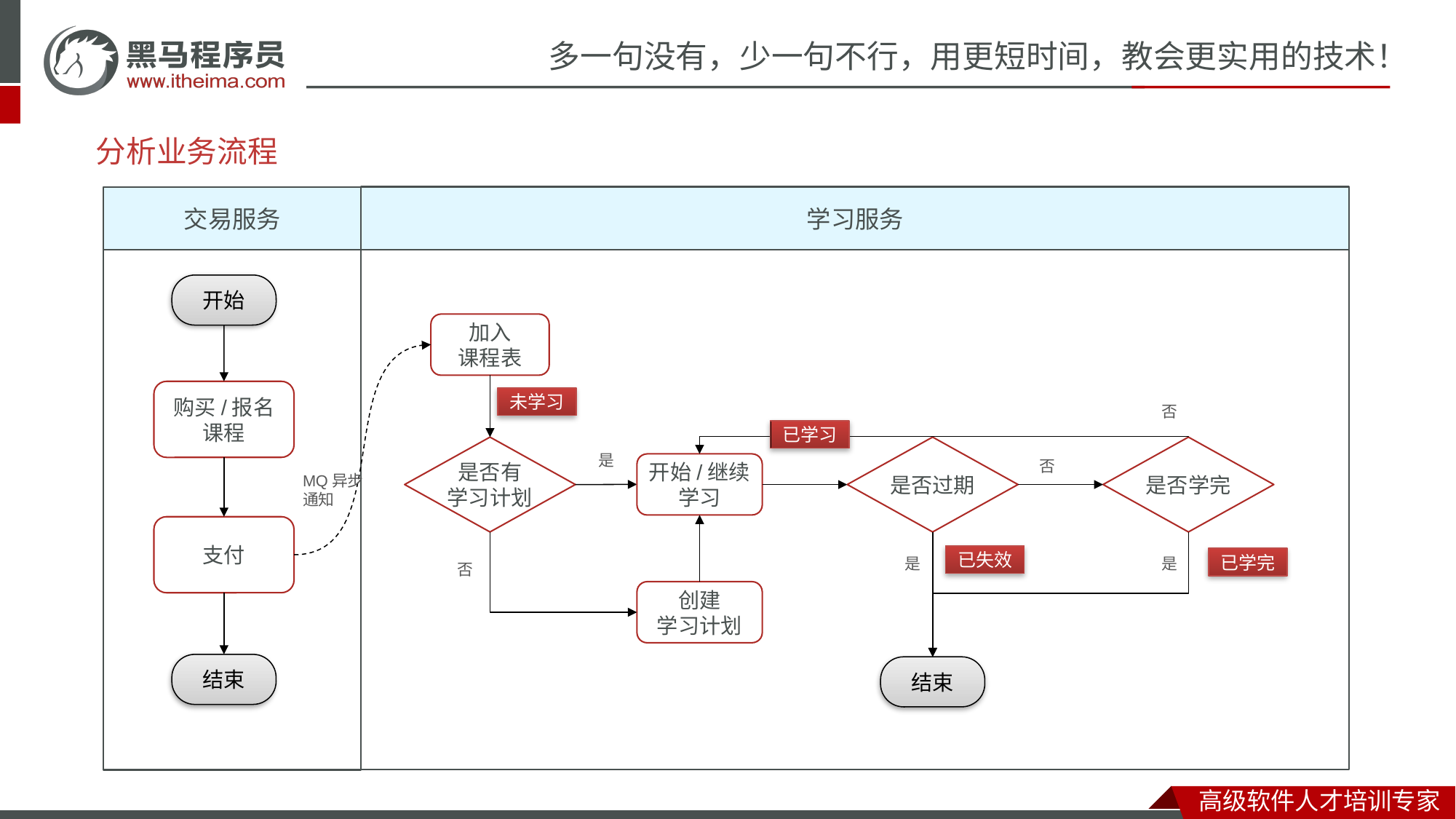

# 分析业务流程
交易服务

学习服务

开始
加入
课程表
购买/报名
课程
未学习
否
已学习
是否有
学习计划
是否过期
是否学完
是
否
开始/继续
学习
MQ异步
通知
支付
已失效
已学完
是
是
否
创建
学习计划
结束
结束